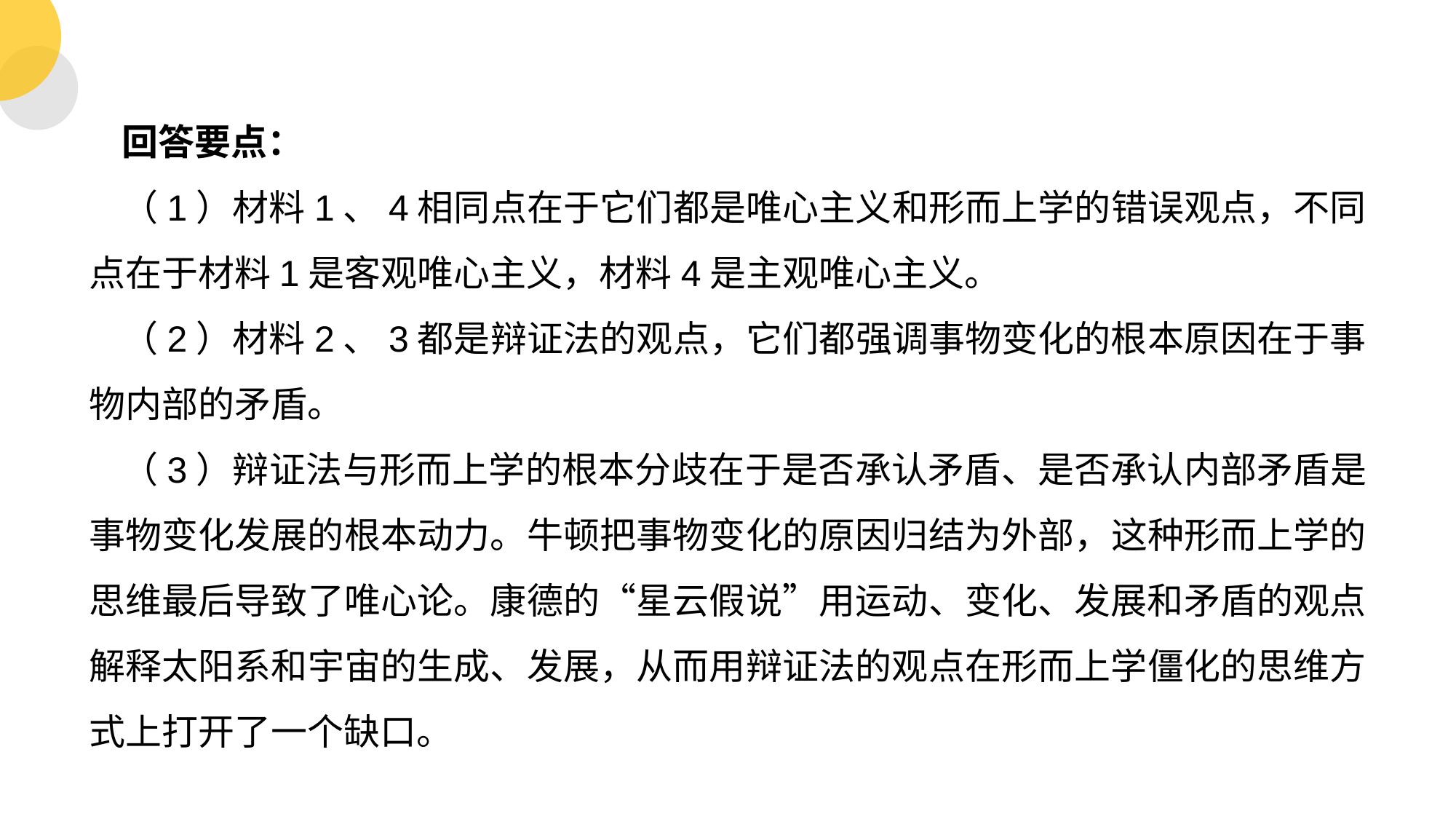

回答要点：
（1）材料1、4相同点在于它们都是唯心主义和形而上学的错误观点，不同点在于材料1是客观唯心主义，材料4是主观唯心主义。
（2）材料2、3都是辩证法的观点，它们都强调事物变化的根本原因在于事物内部的矛盾。
（3）辩证法与形而上学的根本分歧在于是否承认矛盾、是否承认内部矛盾是事物变化发展的根本动力。牛顿把事物变化的原因归结为外部，这种形而上学的思维最后导致了唯心论。康德的“星云假说”用运动、变化、发展和矛盾的观点解释太阳系和宇宙的生成、发展，从而用辩证法的观点在形而上学僵化的思维方式上打开了一个缺口。